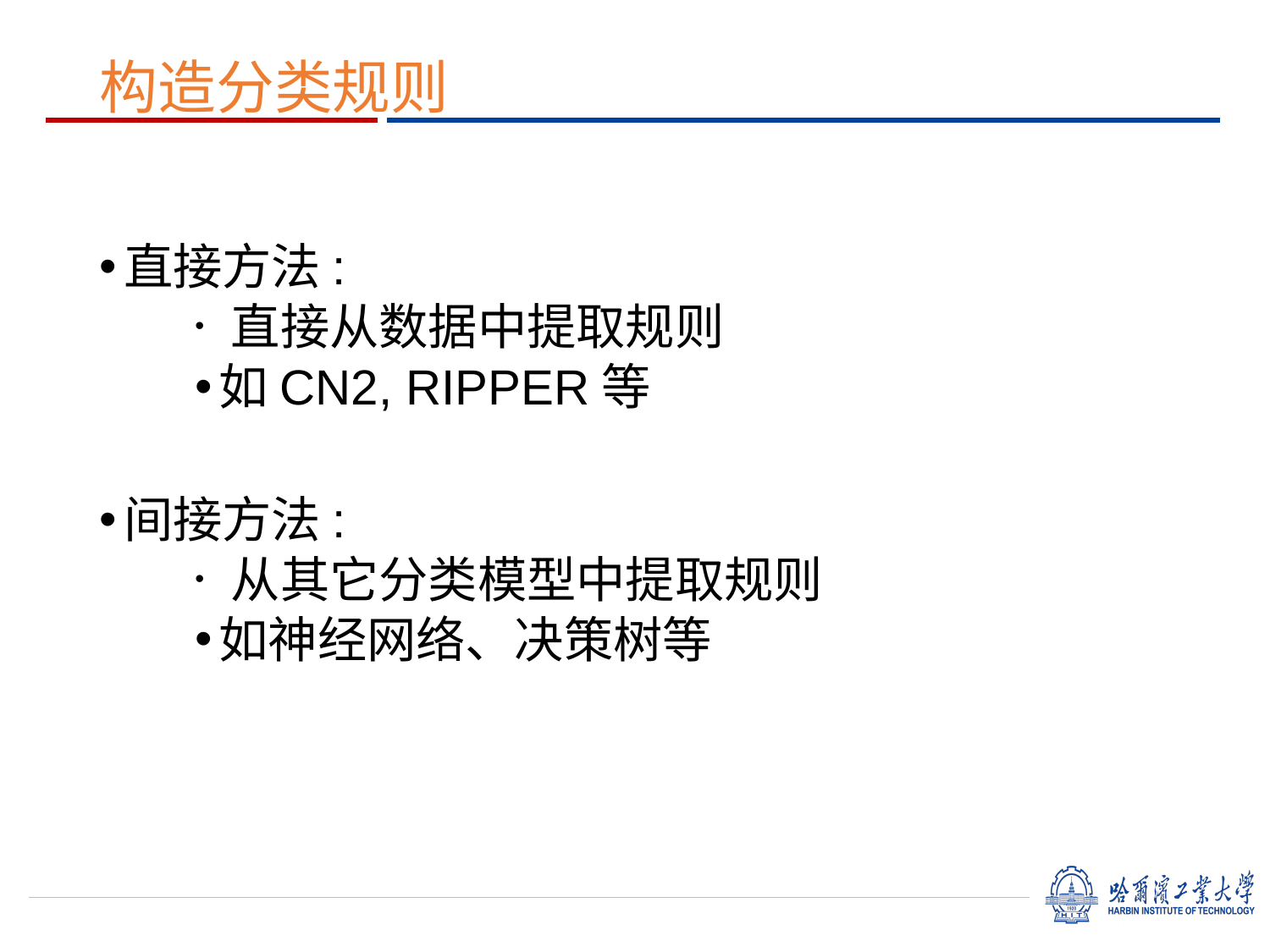

# 构造分类规则
直接方法:
 直接从数据中提取规则
如CN2, RIPPER等

间接方法:
 从其它分类模型中提取规则
如神经网络、决策树等